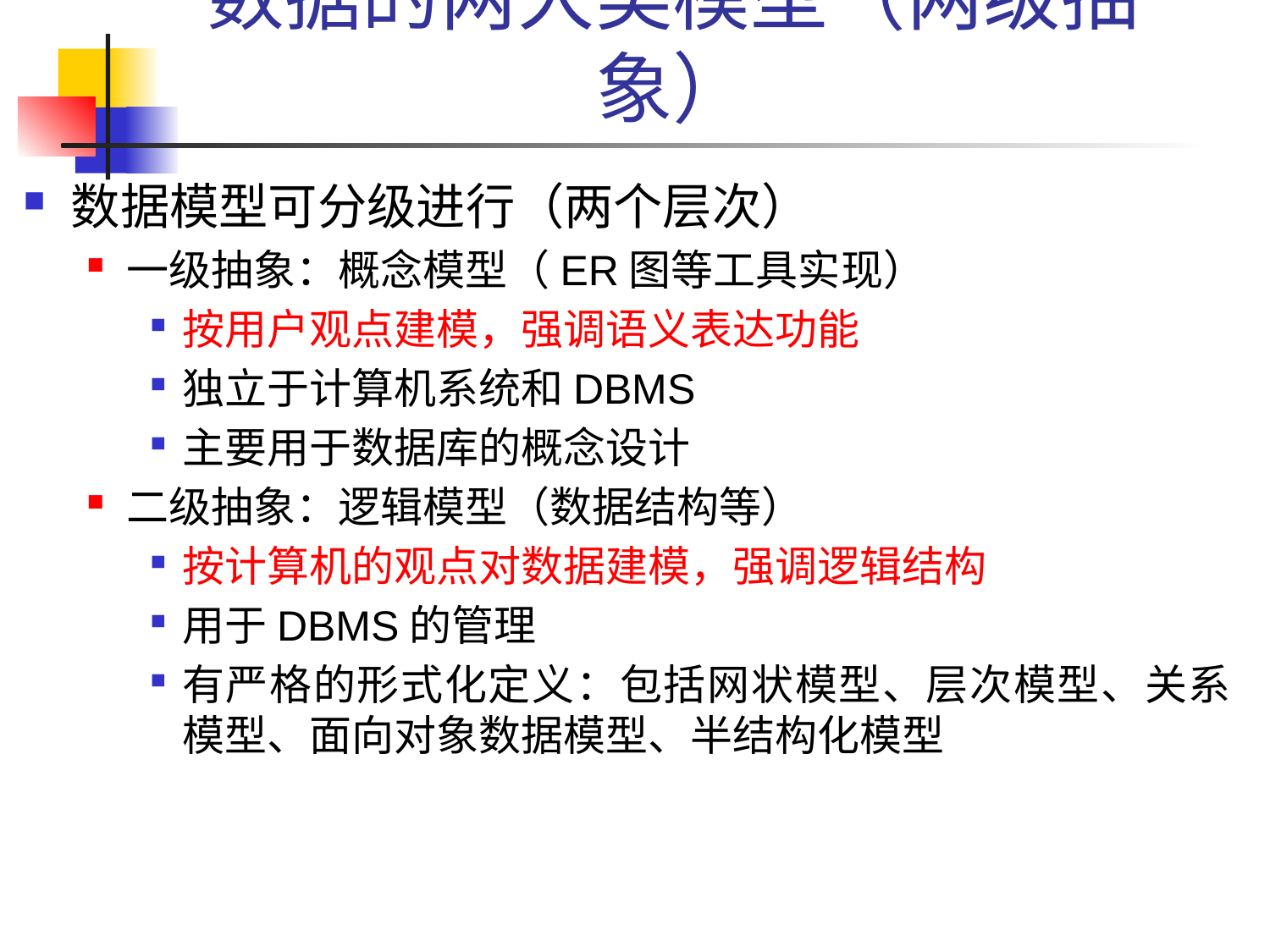

# 数据的两大类模型（两级抽象）
数据模型可分级进行（两个层次）
一级抽象：概念模型（ER图等工具实现）
按用户观点建模，强调语义表达功能
独立于计算机系统和DBMS
主要用于数据库的概念设计
二级抽象：逻辑模型（数据结构等）
按计算机的观点对数据建模，强调逻辑结构
用于DBMS的管理
有严格的形式化定义：包括网状模型、层次模型、关系模型、面向对象数据模型、半结构化模型